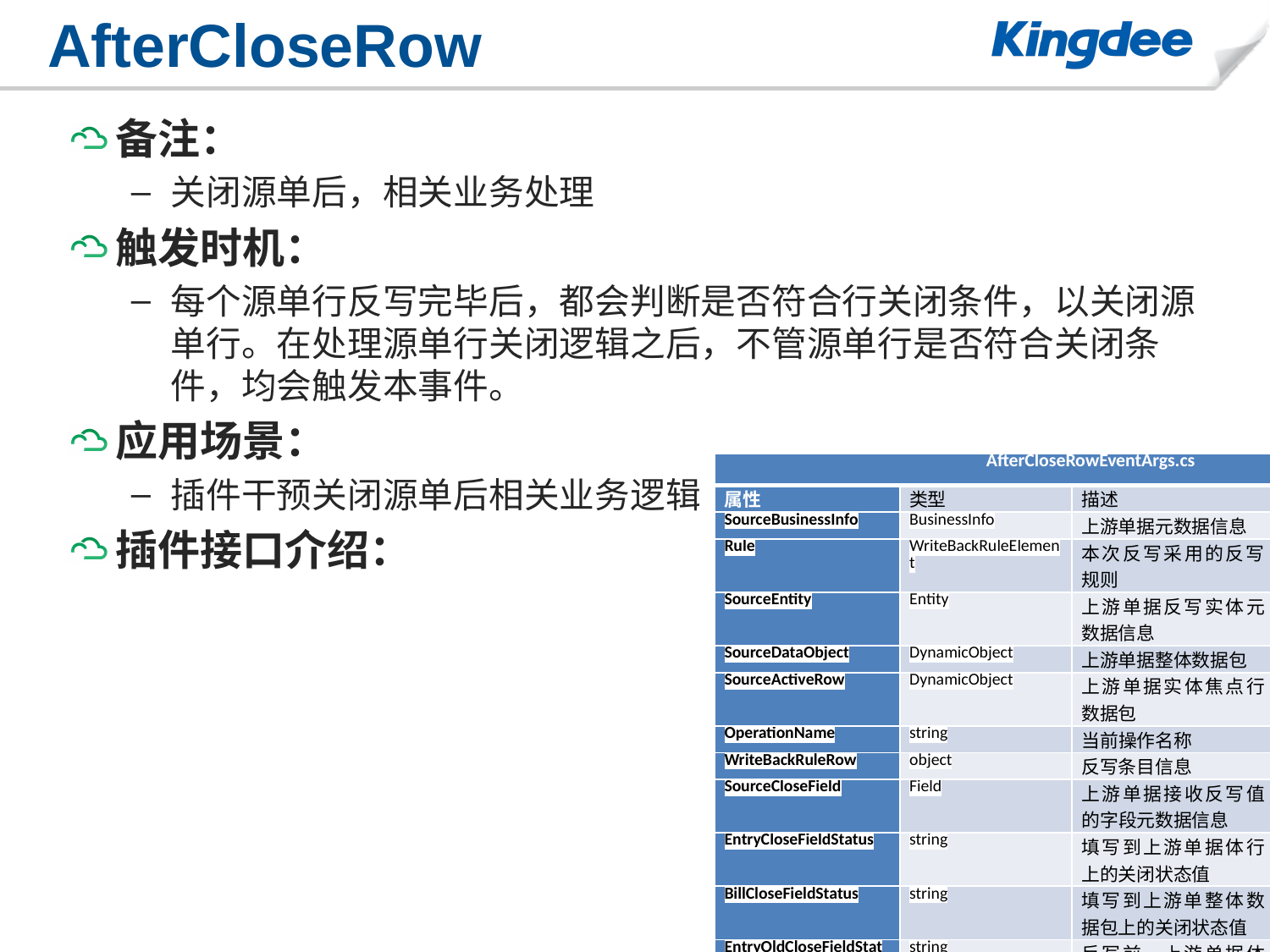

# AfterCloseRow
备注：
关闭源单后，相关业务处理
触发时机：
每个源单行反写完毕后，都会判断是否符合行关闭条件，以关闭源单行。在处理源单行关闭逻辑之后，不管源单行是否符合关闭条件，均会触发本事件。
应用场景：
插件干预关闭源单后相关业务逻辑
插件接口介绍：
| AfterCloseRowEventArgs.cs |  |  |  |
| --- | --- | --- | --- |
| 属性 | 类型 | 描述 | 关键属性 |
| SourceBusinessInfo | BusinessInfo | 上游单据元数据信息 |  |
| Rule | WriteBackRuleElement | 本次反写采用的反写规则 |  |
| SourceEntity | Entity | 上游单据反写实体元数据信息 |  |
| SourceDataObject | DynamicObject | 上游单据整体数据包 | Y：支持修改 |
| SourceActiveRow | DynamicObject | 上游单据实体焦点行数据包 | Y：支持修改 |
| OperationName | string | 当前操作名称 |  |
| WriteBackRuleRow | object | 反写条目信息 |  |
| SourceCloseField | Field | 上游单据接收反写值的字段元数据信息 |  |
| EntryCloseFieldStatus | string | 填写到上游单据体行上的关闭状态值 |  |
| BillCloseFieldStatus | string | 填写到上游单整体数据包上的关闭状态值 |  |
| EntryOldCloseFieldStatus | string | 反写前，上游单据体行上的关闭状态值 |  |
| BillOldCloseFieldStatus | string | 反写前，上游整体数据上的关闭状态值 |  |